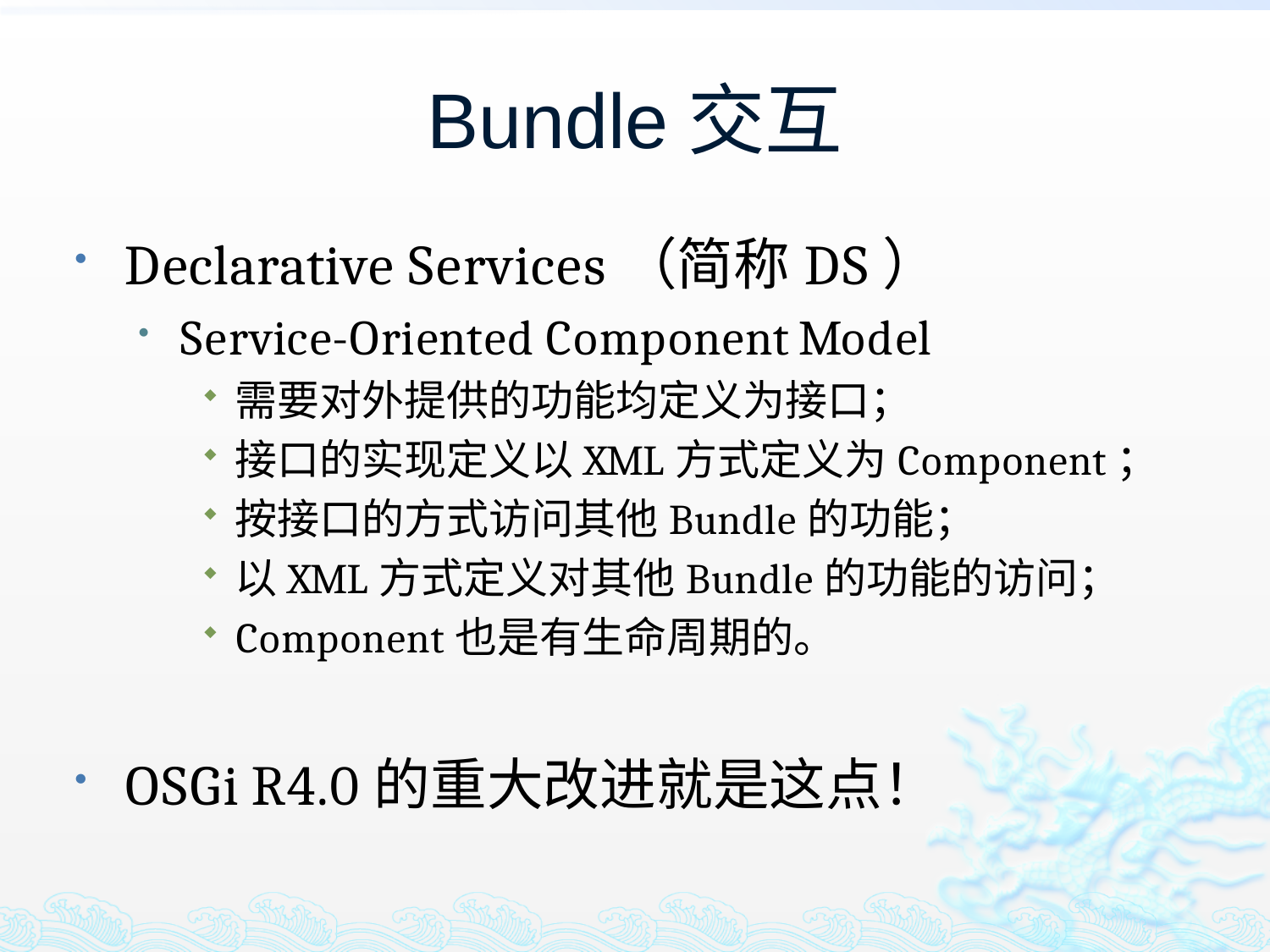

# Bundle交互
Declarative Services（简称DS）
Service-Oriented Component Model
需要对外提供的功能均定义为接口；
接口的实现定义以XML方式定义为Component；
按接口的方式访问其他Bundle的功能；
以XML方式定义对其他Bundle的功能的访问；
Component也是有生命周期的。

OSGi R4.0的重大改进就是这点！